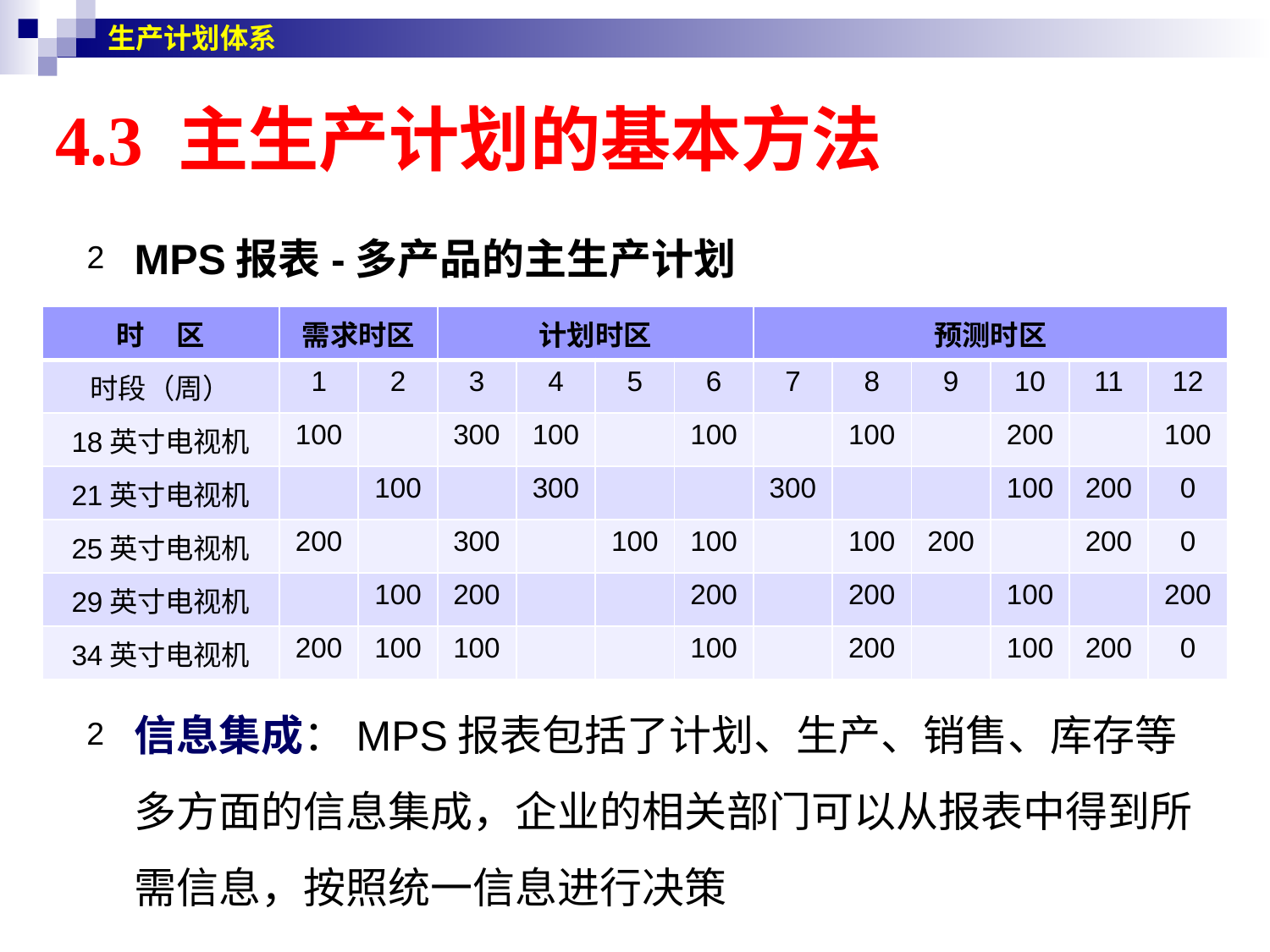

生产计划体系
# 4.3 主生产计划的基本方法
MPS报表-多产品的主生产计划
| 时 区 | 需求时区 |  | 计划时区 |  |  |  | 预测时区 |  |  |  |  |  |
| --- | --- | --- | --- | --- | --- | --- | --- | --- | --- | --- | --- | --- |
| 时段（周） | 1 | 2 | 3 | 4 | 5 | 6 | 7 | 8 | 9 | 10 | 11 | 12 |
| 18英寸电视机 | 100 |  | 300 | 100 |  | 100 |  | 100 |  | 200 |  | 100 |
| 21英寸电视机 |  | 100 |  | 300 |  |  | 300 |  |  | 100 | 200 | 0 |
| 25英寸电视机 | 200 |  | 300 |  | 100 | 100 |  | 100 | 200 |  | 200 | 0 |
| 29英寸电视机 |  | 100 | 200 |  |  | 200 |  | 200 |  | 100 |  | 200 |
| 34英寸电视机 | 200 | 100 | 100 |  |  | 100 |  | 200 |  | 100 | 200 | 0 |
信息集成：MPS报表包括了计划、生产、销售、库存等多方面的信息集成，企业的相关部门可以从报表中得到所需信息，按照统一信息进行决策